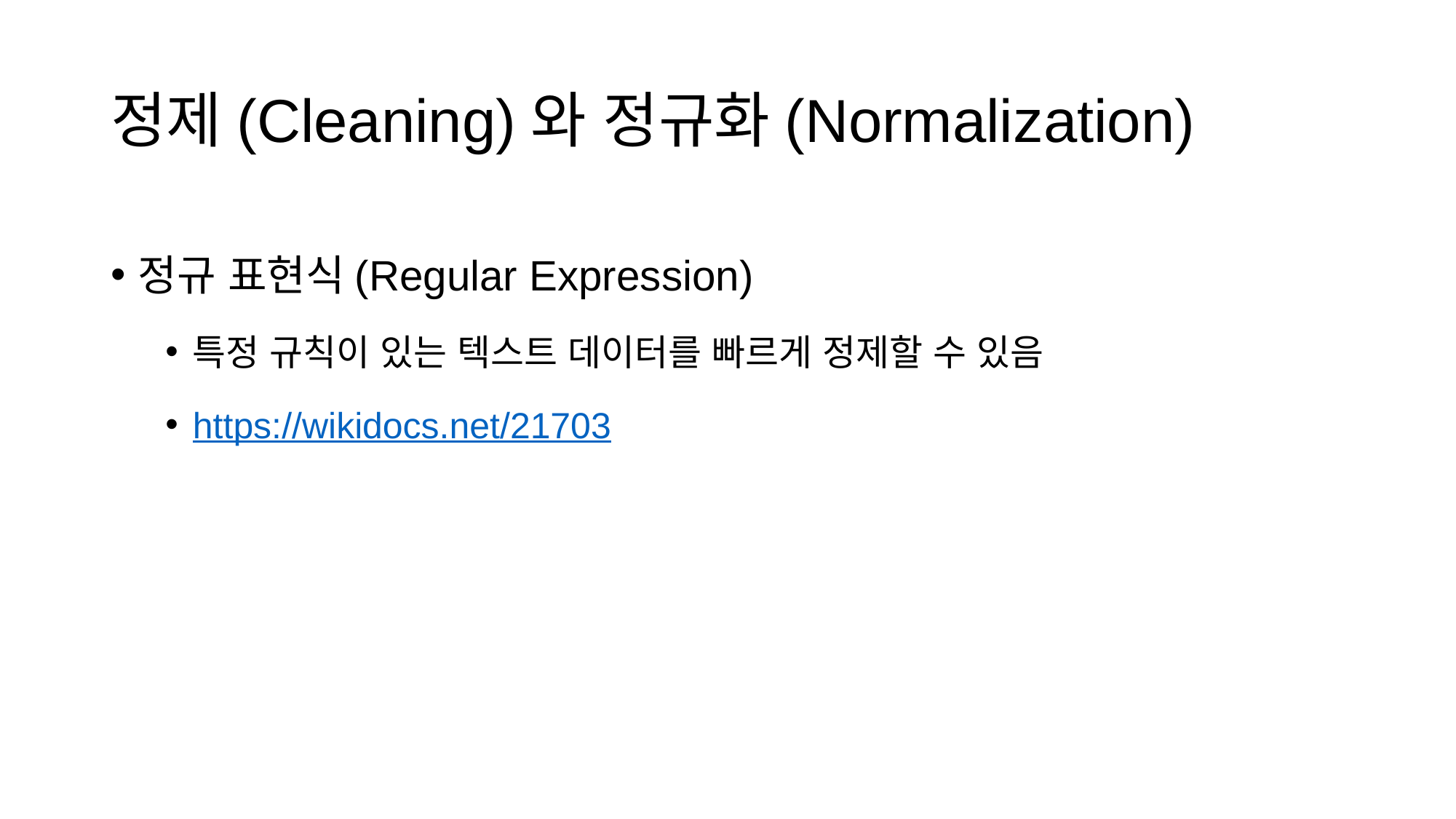

# 정제(Cleaning)와 정규화(Normalization)
정규 표현식(Regular Expression)
특정 규칙이 있는 텍스트 데이터를 빠르게 정제할 수 있음
https://wikidocs.net/21703